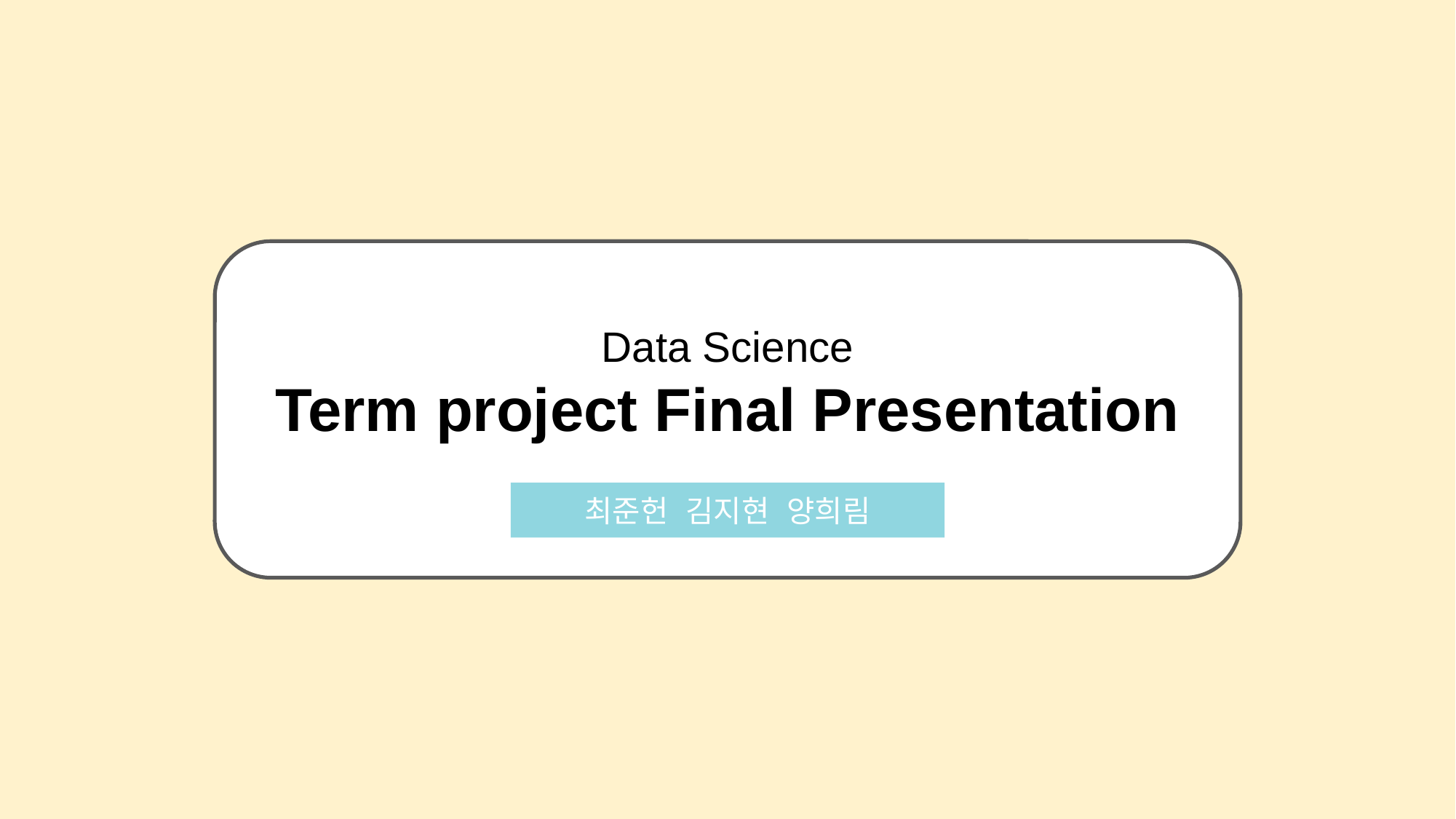

Data Science
Term project Final Presentation
최준헌  김지현  양희림